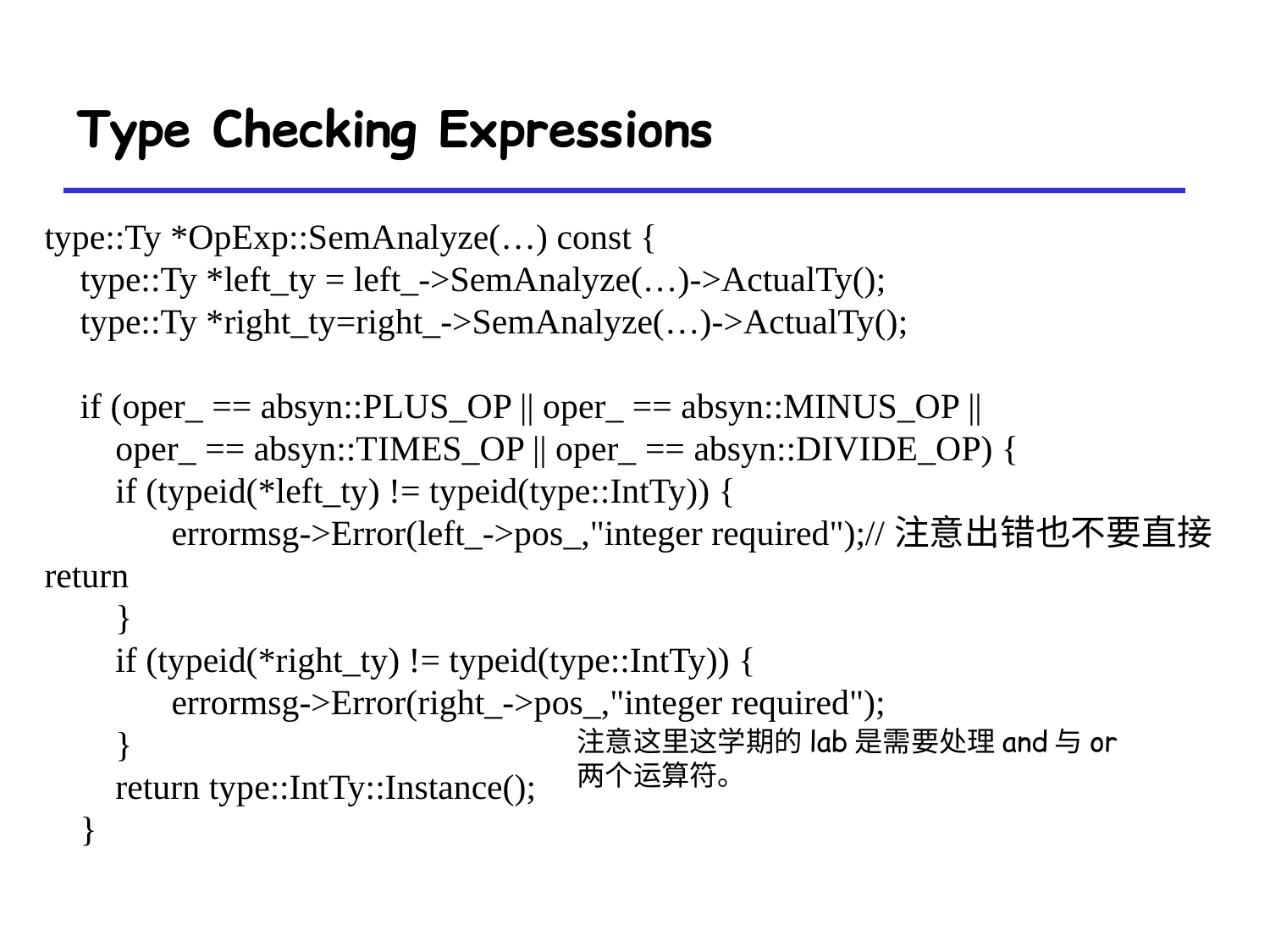

# Type Checking Expressions
type::Ty *OpExp::SemAnalyze(…) const {
    type::Ty *left_ty = left_->SemAnalyze(…)->ActualTy();
    type::Ty *right_ty=right_->SemAnalyze(…)->ActualTy();

    if (oper_ == absyn::PLUS_OP || oper_ == absyn::MINUS_OP ||
        oper_ == absyn::TIMES_OP || oper_ == absyn::DIVIDE_OP) {
        if (typeid(*left_ty) != typeid(type::IntTy)) {
      	errormsg->Error(left_->pos_,"integer required");//注意出错也不要直接return
        }
        if (typeid(*right_ty) != typeid(type::IntTy)) {
      	errormsg->Error(right_->pos_,"integer required");
        }
        return type::IntTy::Instance();
    }
注意这里这学期的lab是需要处理and与or
两个运算符。

14